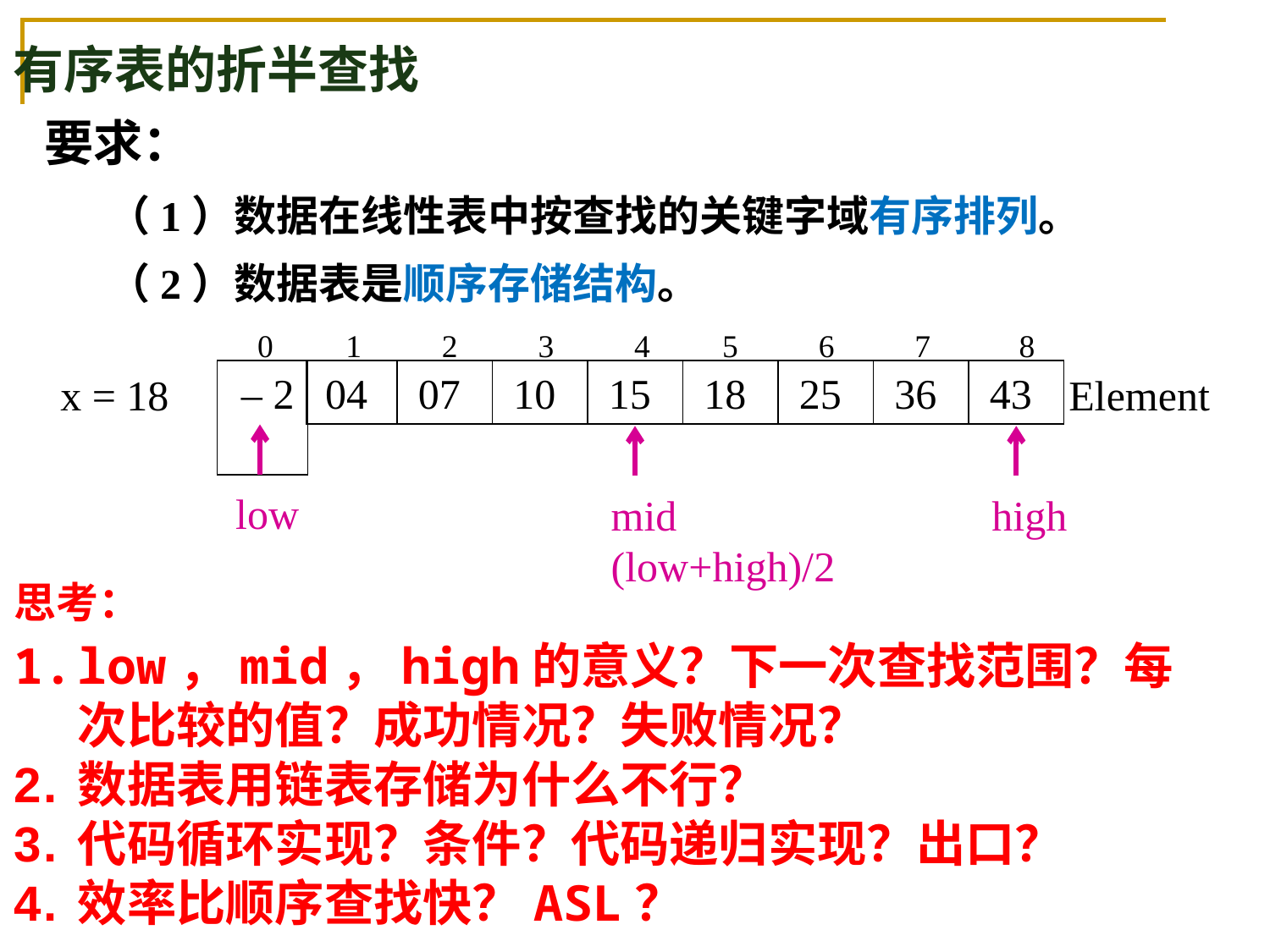

# 有序表的折半查找
要求：
	（1）数据在线性表中按查找的关键字域有序排列。
	（2）数据表是顺序存储结构。
0         1          2          3          4         5          6          7           8
 – 2
04
07
10
15
18
25
36
43
Element
x = 18
low
mid
(low+high)/2
high
思考：
low，mid，high的意义？下一次查找范围？每次比较的值？成功情况？失败情况？
数据表用链表存储为什么不行？
代码循环实现？条件？代码递归实现？出口？
效率比顺序查找快？ASL？